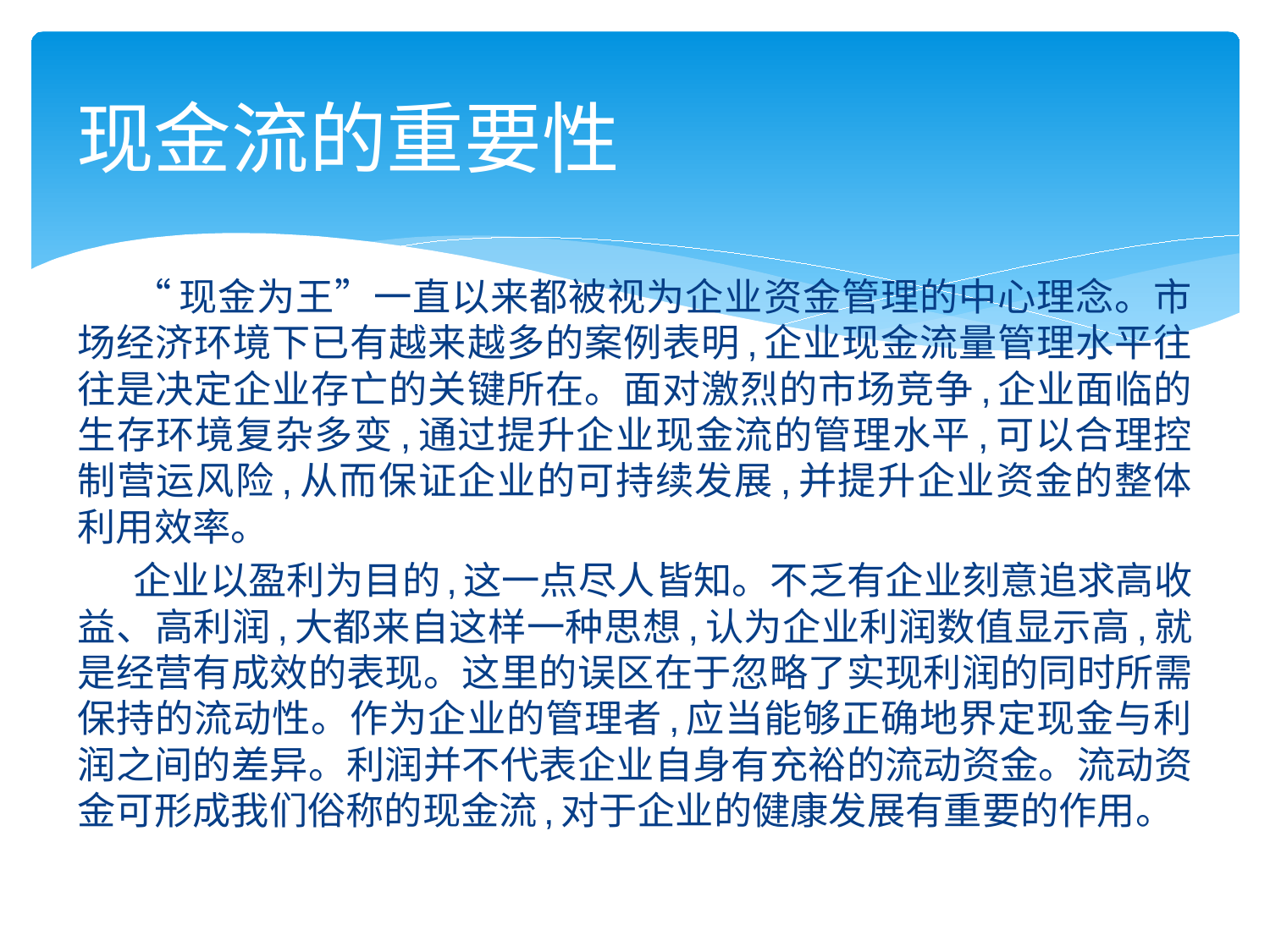

# 现金流的重要性
“现金为王”一直以来都被视为企业资金管理的中心理念。市场经济环境下已有越来越多的案例表明,企业现金流量管理水平往往是决定企业存亡的关键所在。面对激烈的市场竞争,企业面临的生存环境复杂多变,通过提升企业现金流的管理水平,可以合理控制营运风险,从而保证企业的可持续发展,并提升企业资金的整体利用效率。
企业以盈利为目的,这一点尽人皆知。不乏有企业刻意追求高收益、高利润,大都来自这样一种思想,认为企业利润数值显示高,就是经营有成效的表现。这里的误区在于忽略了实现利润的同时所需保持的流动性。作为企业的管理者,应当能够正确地界定现金与利润之间的差异。利润并不代表企业自身有充裕的流动资金。流动资金可形成我们俗称的现金流,对于企业的健康发展有重要的作用。